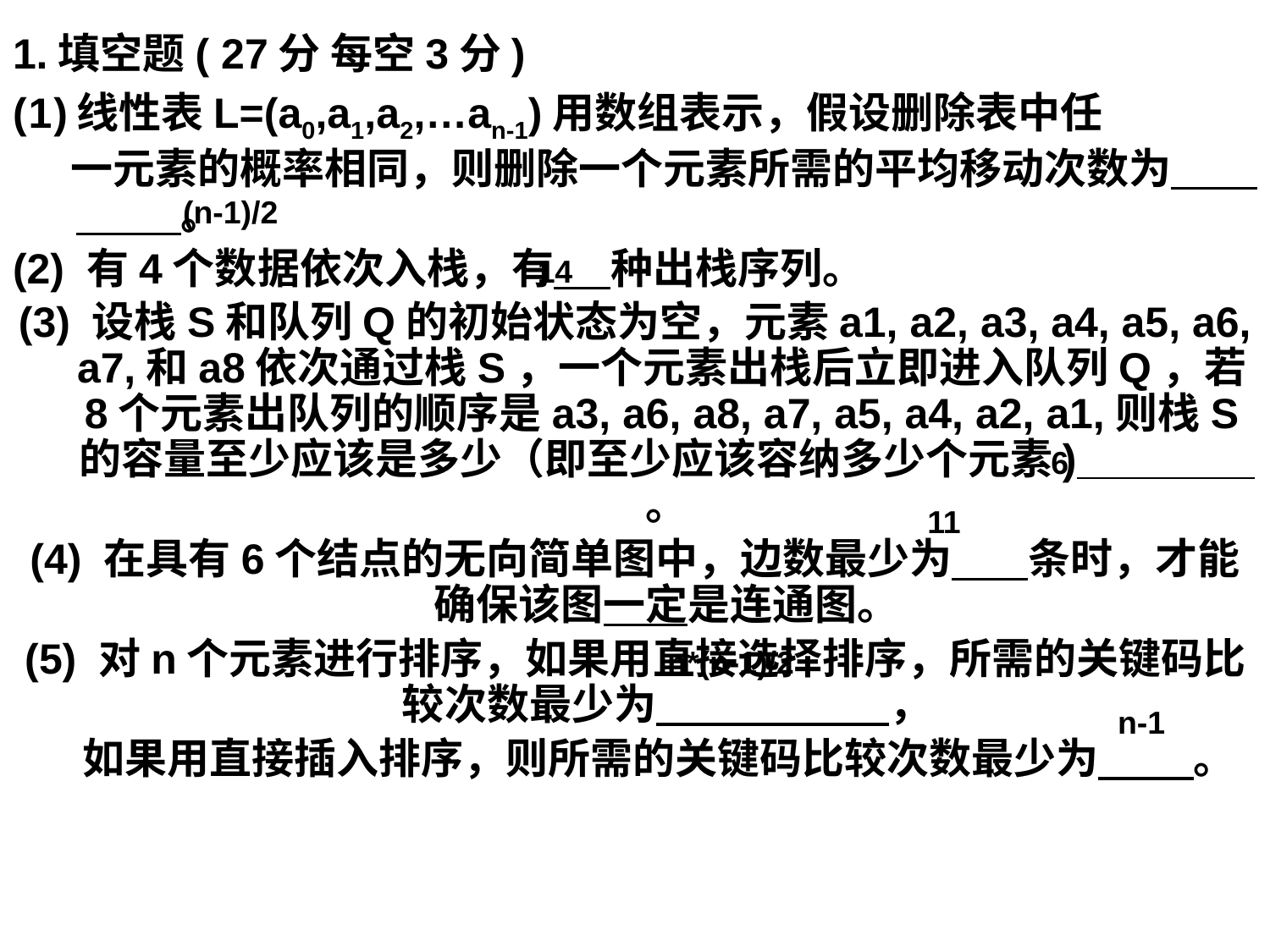

1.填空题( 27分 每空3分)
线性表L=(a0,a1,a2,…an-1)用数组表示，假设删除表中任
     一元素的概率相同，则删除一个元素所需的平均移动次数为                     。
(2) 有4个数据依次入栈，有      种出栈序列。
(3) 设栈S和队列Q的初始状态为空，元素a1, a2, a3, a4, a5, a6, a7,和a8依次通过栈S，一个元素出栈后立即进入队列Q，若8个元素出队列的顺序是a3, a6, a8, a7, a5, a4, a2, a1,则栈S的容量至少应该是多少（即至少应该容纳多少个元素)                。
(4) 在具有6个结点的无向简单图中，边数最少为        条时，才能确保该图一定是连通图。
(5) 对n个元素进行排序，如果用直接选择排序，所需的关键码比较次数最少为      　              ，
    如果用直接插入排序，则所需的关键码比较次数最少为          。
    (n-1)/2

14
      6
11

n*(n-1)/2
n-1